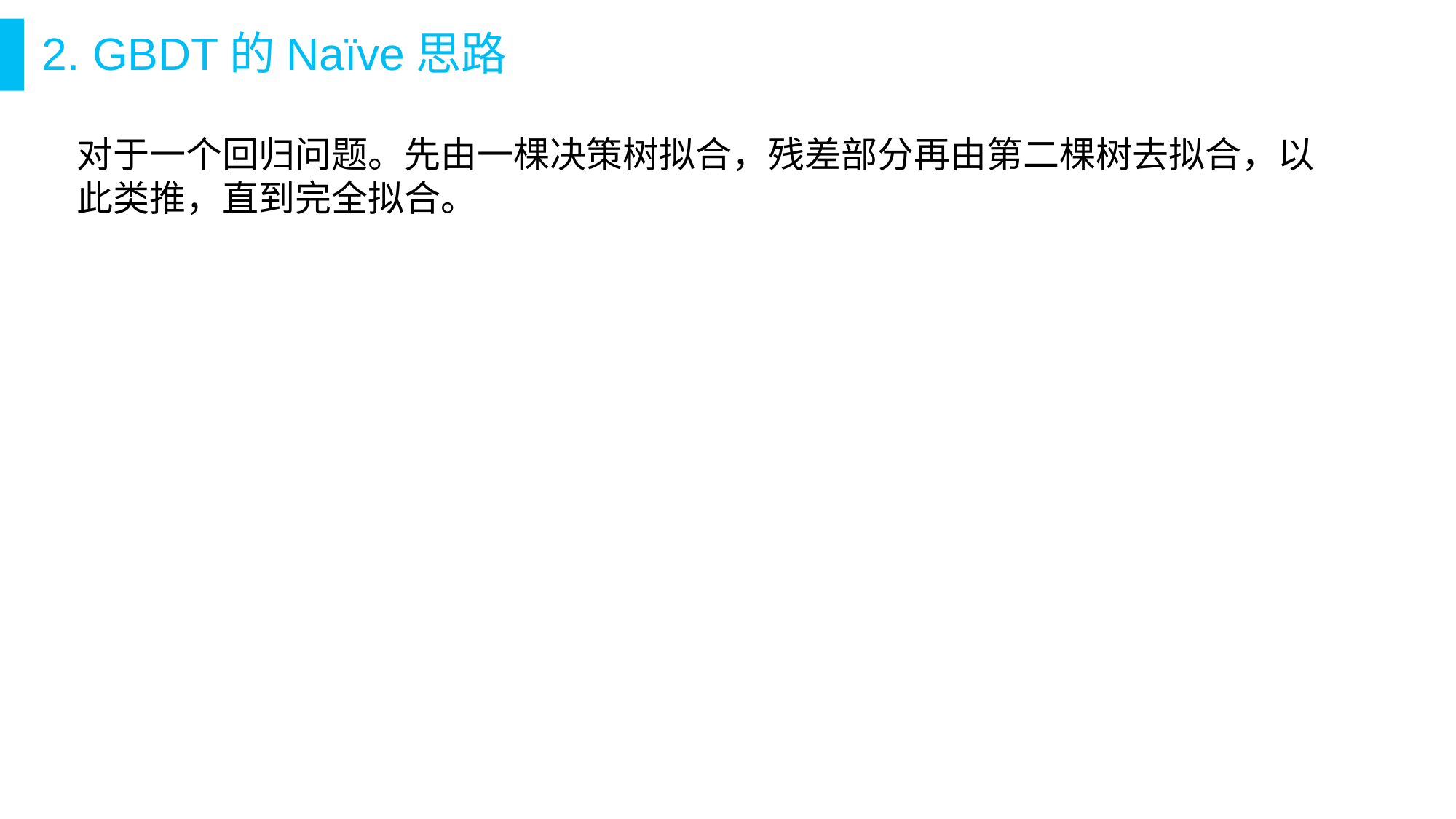

# 2. GBDT的Naïve思路
对于一个回归问题。先由一棵决策树拟合，残差部分再由第二棵树去拟合，以此类推，直到完全拟合。